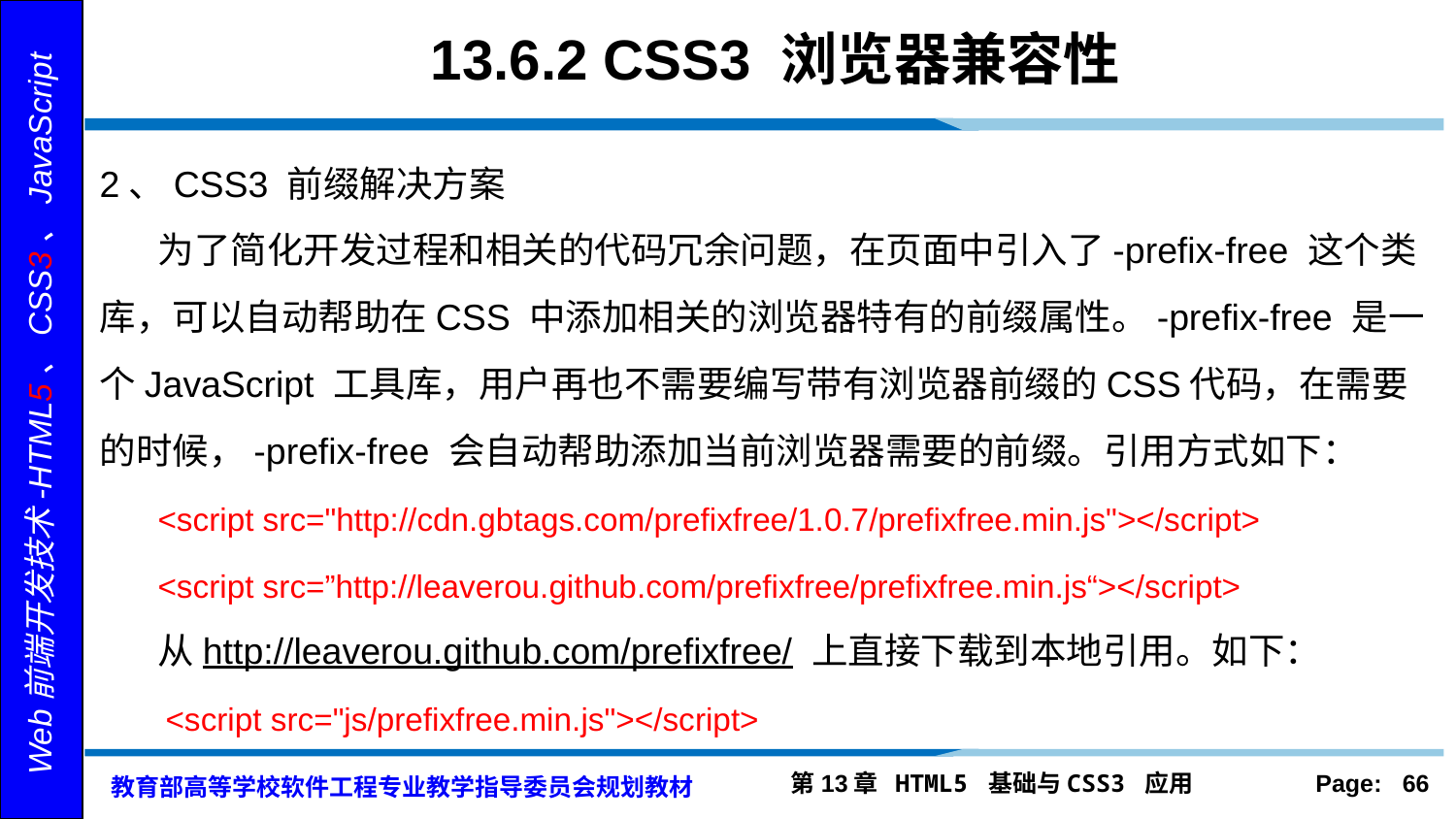

# 13.6.2 CSS3 浏览器兼容性
2、CSS3 前缀解决方案
      为了简化开发过程和相关的代码冗余问题，在页面中引入了-prefix-free 这个类库，可以自动帮助在CSS 中添加相关的浏览器特有的前缀属性。-prefix-free 是一个JavaScript 工具库，用户再也不需要编写带有浏览器前缀的CSS代码，在需要的时候，-prefix-free 会自动帮助添加当前浏览器需要的前缀。引用方式如下：
<script src="http://cdn.gbtags.com/prefixfree/1.0.7/prefixfree.min.js"></script>
<script src=”http://leaverou.github.com/prefixfree/prefixfree.min.js“></script>
从http://leaverou.github.com/prefixfree/ 上直接下载到本地引用。如下：
 <script src="js/prefixfree.min.js"></script>